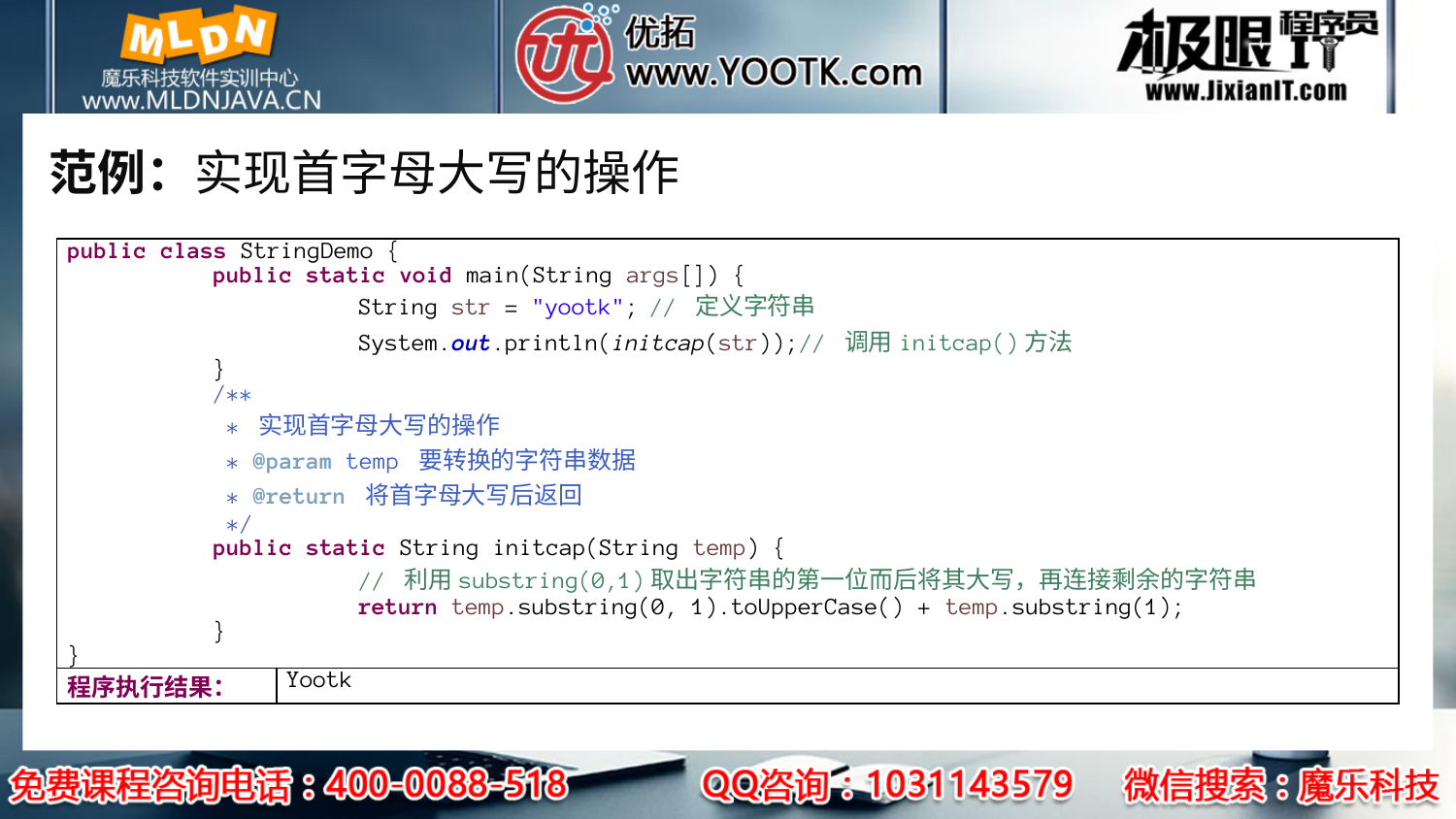

# 范例：实现首字母大写的操作
| public class StringDemo { public static void main(String args[]) { String str = "yootk"; // 定义字符串 System.out.println(initcap(str));// 调用initcap()方法 } /\*\* \* 实现首字母大写的操作 \* @param temp 要转换的字符串数据 \* @return 将首字母大写后返回 \*/ public static String initcap(String temp) { // 利用substring(0,1)取出字符串的第一位而后将其大写，再连接剩余的字符串 return temp.substring(0, 1).toUpperCase() + temp.substring(1); } } |  |
| --- | --- |
| 程序执行结果： | Yootk |